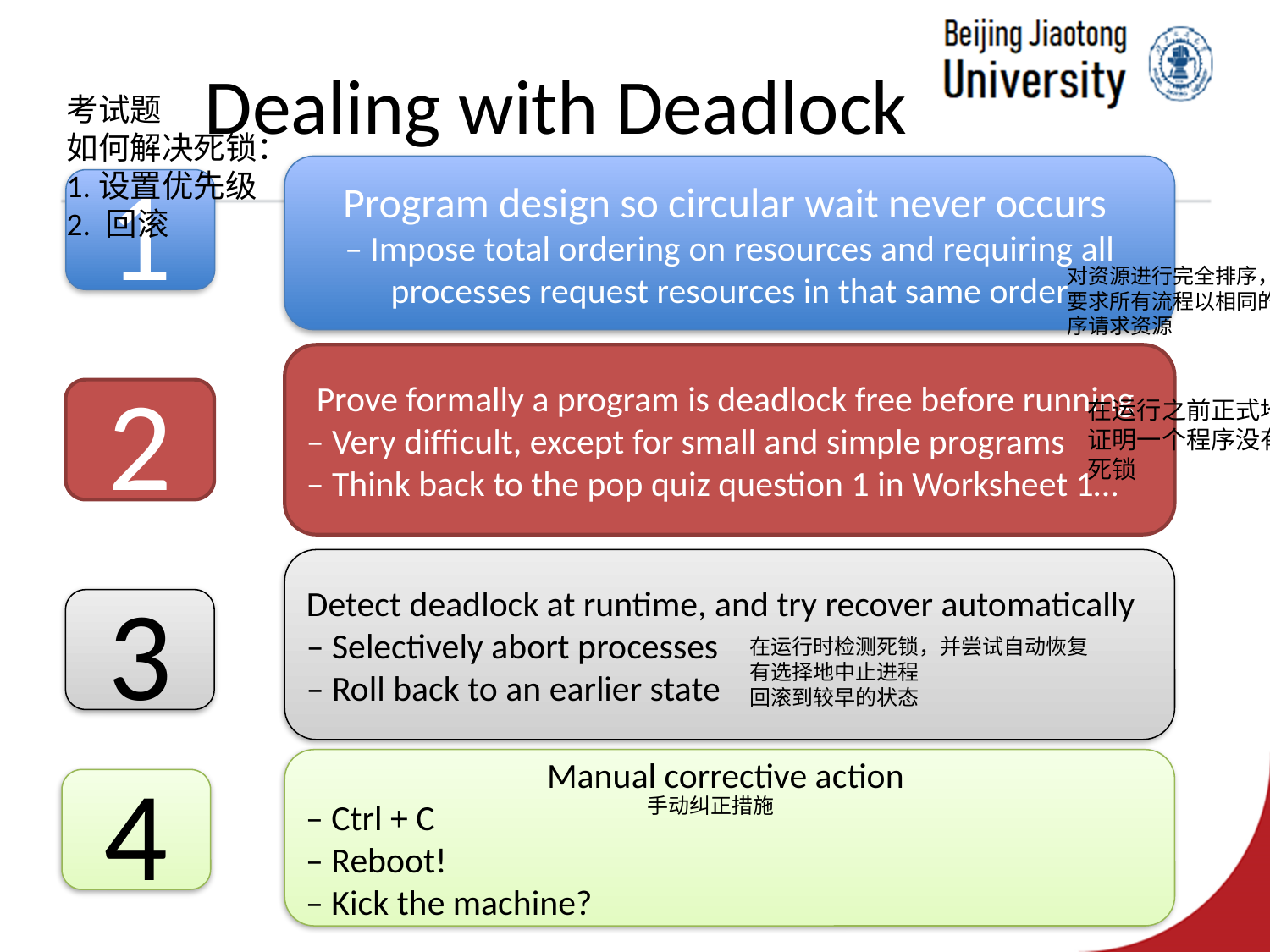

# Dealing with Deadlock
考试题
如何解决死锁：
1.设置优先级
2. 回滚
Program design so circular wait never occurs
– Impose total ordering on resources and requiring all processes request resources in that same order
1
对资源进行完全排序，并要求所有流程以相同的顺序请求资源
Prove formally a program is deadlock free before running
– Very difficult, except for small and simple programs
– Think back to the pop quiz question 1 in Worksheet 1…
2
在运行之前正式地证明一个程序没有死锁
Detect deadlock at runtime, and try recover automatically – Selectively abort processes
– Roll back to an earlier state
3
在运行时检测死锁，并尝试自动恢复有选择地中止进程
回滚到较早的状态
Manual corrective action
– Ctrl + C
– Reboot!
– Kick the machine?
4
手动纠正措施